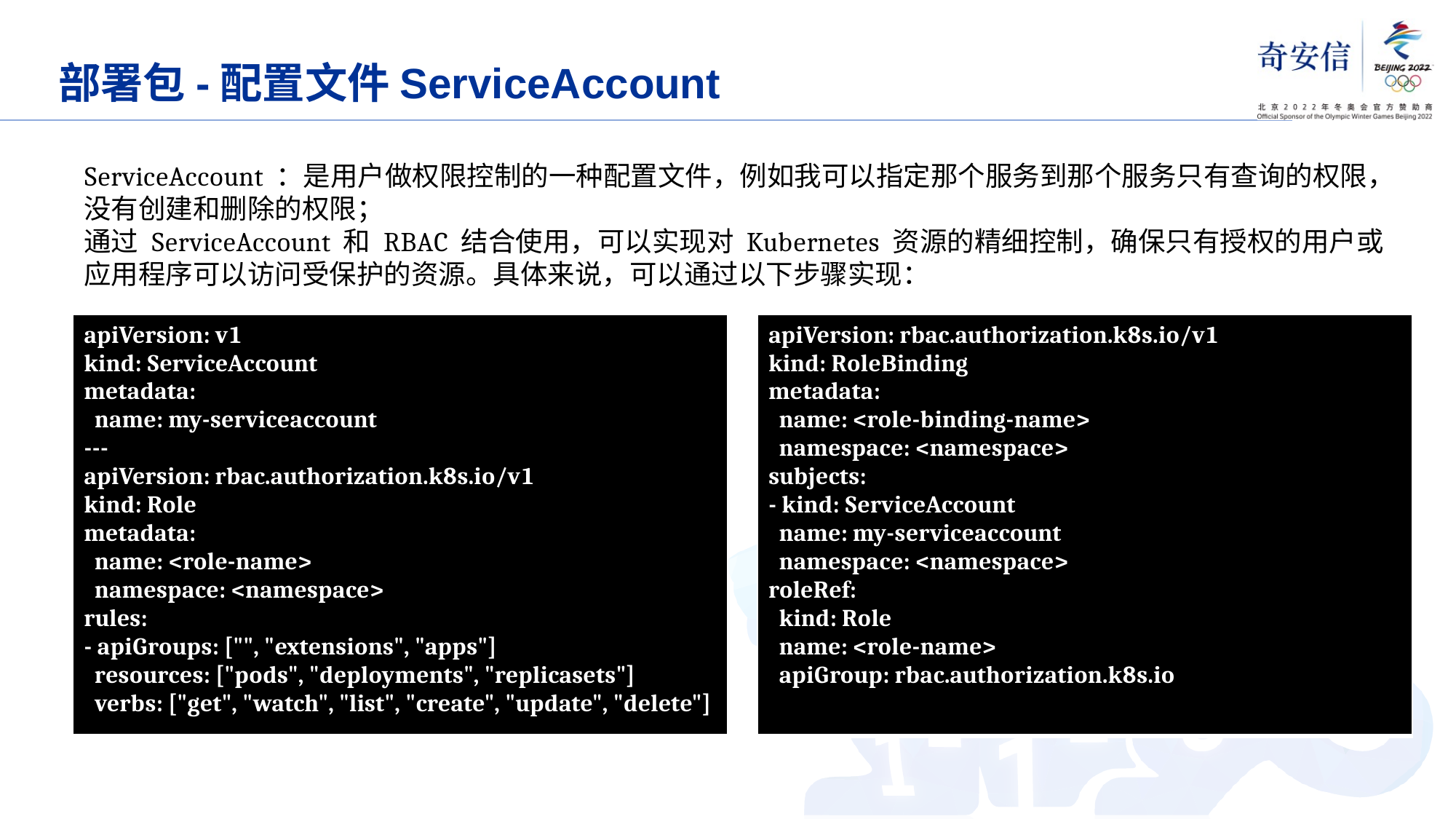

# 部署包-配置文件ServiceAccount
ServiceAccount ：是用户做权限控制的一种配置文件，例如我可以指定那个服务到那个服务只有查询的权限，没有创建和删除的权限；
通过 ServiceAccount 和 RBAC 结合使用，可以实现对 Kubernetes 资源的精细控制，确保只有授权的用户或应用程序可以访问受保护的资源。具体来说，可以通过以下步骤实现：
| apiVersion: v1 kind: ServiceAccount metadata: name: my-serviceaccount --- apiVersion: rbac.authorization.k8s.io/v1 kind: Role metadata: name: <role-name> namespace: <namespace> rules: - apiGroups: ["", "extensions", "apps"] resources: ["pods", "deployments", "replicasets"] verbs: ["get", "watch", "list", "create", "update", "delete"] |
| --- |
| apiVersion: rbac.authorization.k8s.io/v1 kind: RoleBinding metadata: name: <role-binding-name> namespace: <namespace> subjects: - kind: ServiceAccount name: my-serviceaccount namespace: <namespace> roleRef: kind: Role name: <role-name> apiGroup: rbac.authorization.k8s.io |
| --- |